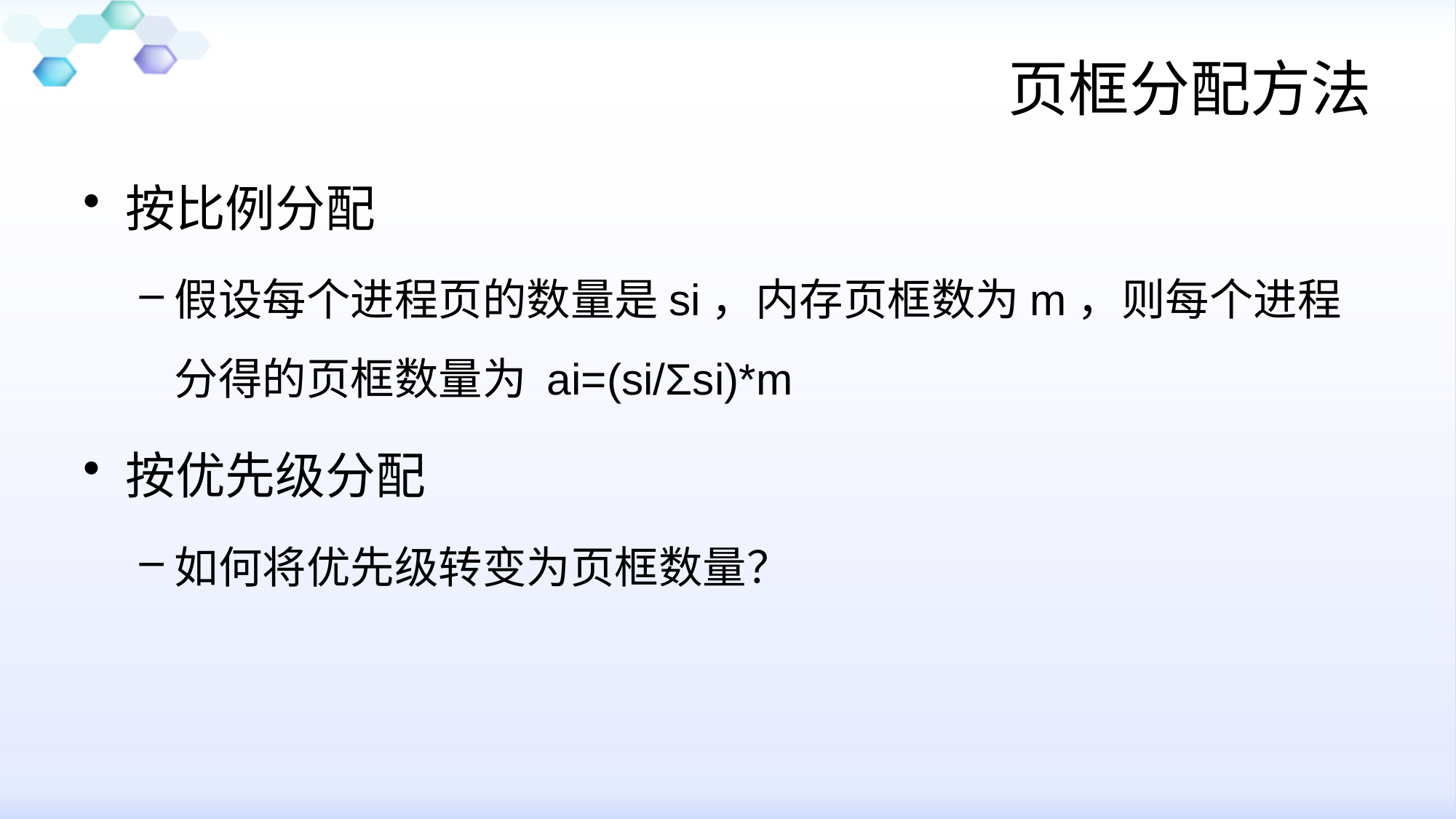

# 页框分配方法
按比例分配
假设每个进程页的数量是si，内存页框数为m，则每个进程分得的页框数量为 ai=(si/Σsi)*m
按优先级分配
如何将优先级转变为页框数量？